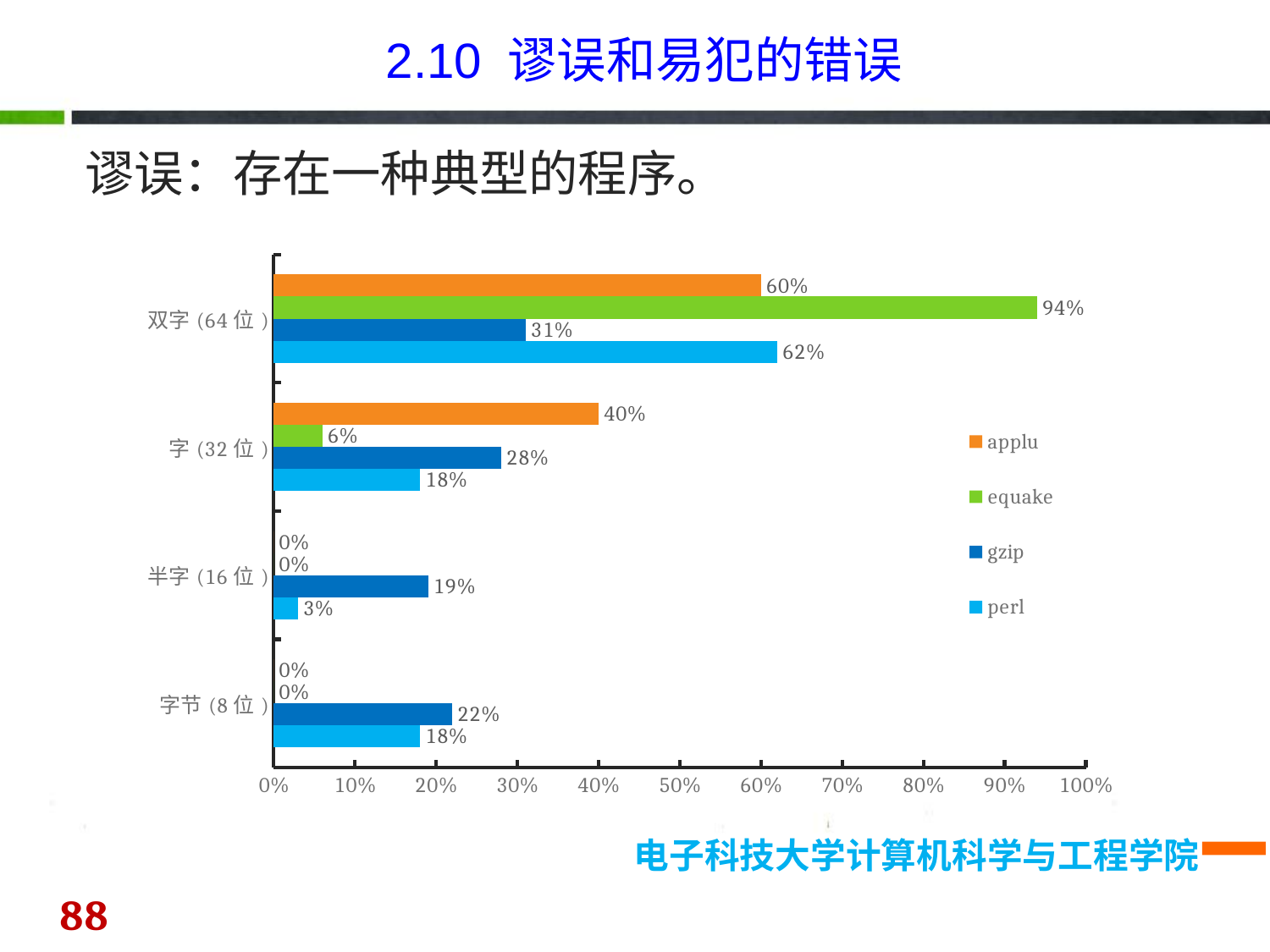

2.10 谬误和易犯的错误
谬误：存在一种典型的程序。

### Chart

| Category | perl | gzip | equake | applu |
|---|---|---|---|---|
| 字节(8位) | 0.18 | 0.22 | 0.0 | 0.0 |
| 半字(16位) | 0.03 | 0.19 | 0.0 | 0.0 |
| 字(32位) | 0.18 | 0.28 | 0.06 | 0.4 |
| 双字(64位) | 0.62 | 0.31 | 0.94 | 0.6 |